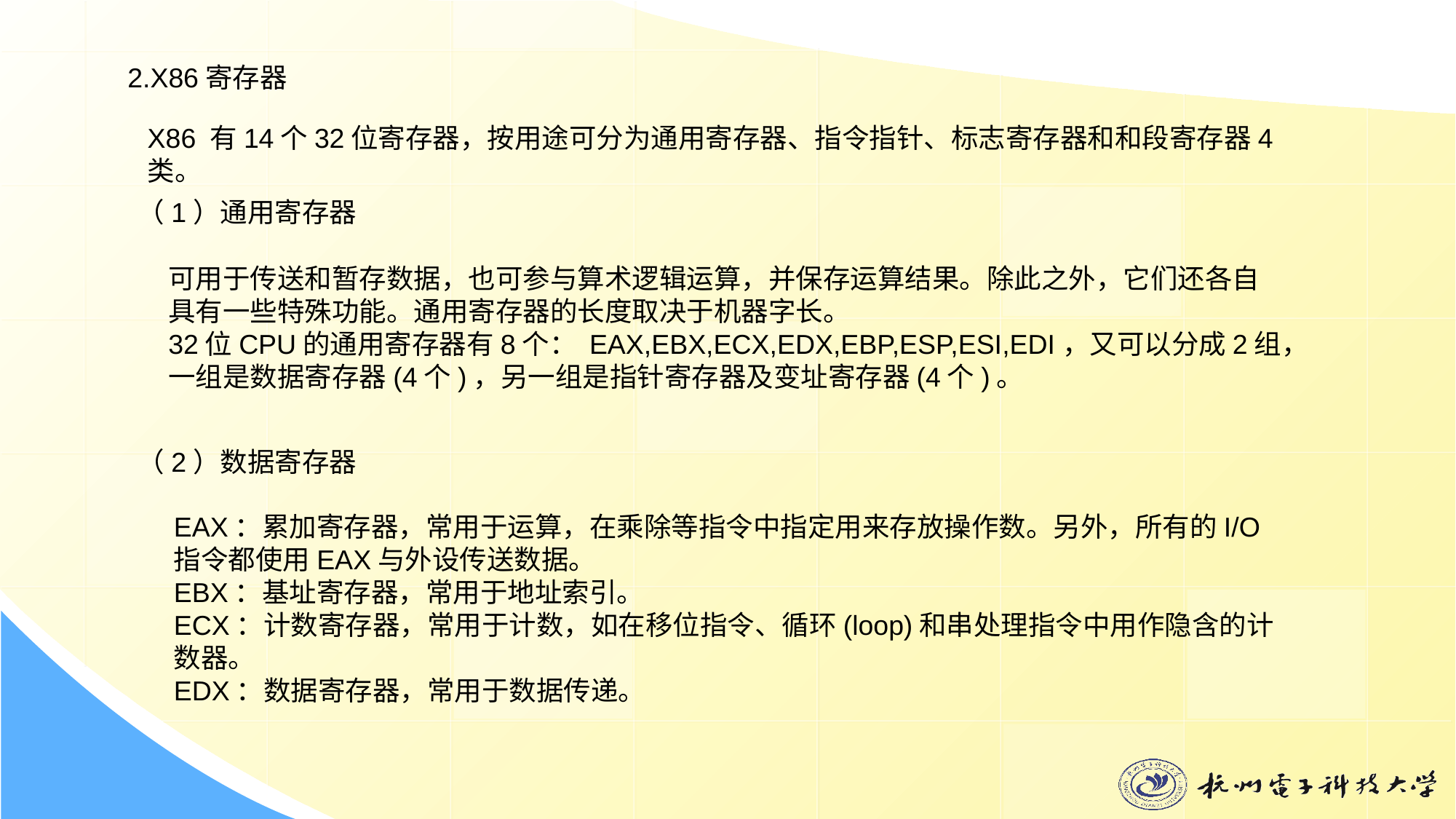

2.X86寄存器
X86 有14个32位寄存器，按用途可分为通用寄存器、指令指针、标志寄存器和和段寄存器4类。
（1）通用寄存器

可用于传送和暂存数据，也可参与算术逻辑运算，并保存运算结果。除此之外，它们还各自具有一些特殊功能。通用寄存器的长度取决于机器字长。
32位CPU的通用寄存器有8个： EAX,EBX,ECX,EDX,EBP,ESP,ESI,EDI，又可以分成2组，一组是数据寄存器(4个)，另一组是指针寄存器及变址寄存器(4个)。
（2）数据寄存器

EAX：累加寄存器，常用于运算，在乘除等指令中指定用来存放操作数。另外，所有的I/O指令都使用EAX与外设传送数据。
EBX：基址寄存器，常用于地址索引。
ECX：计数寄存器，常用于计数，如在移位指令、循环(loop)和串处理指令中用作隐含的计数器。
EDX：数据寄存器，常用于数据传递。